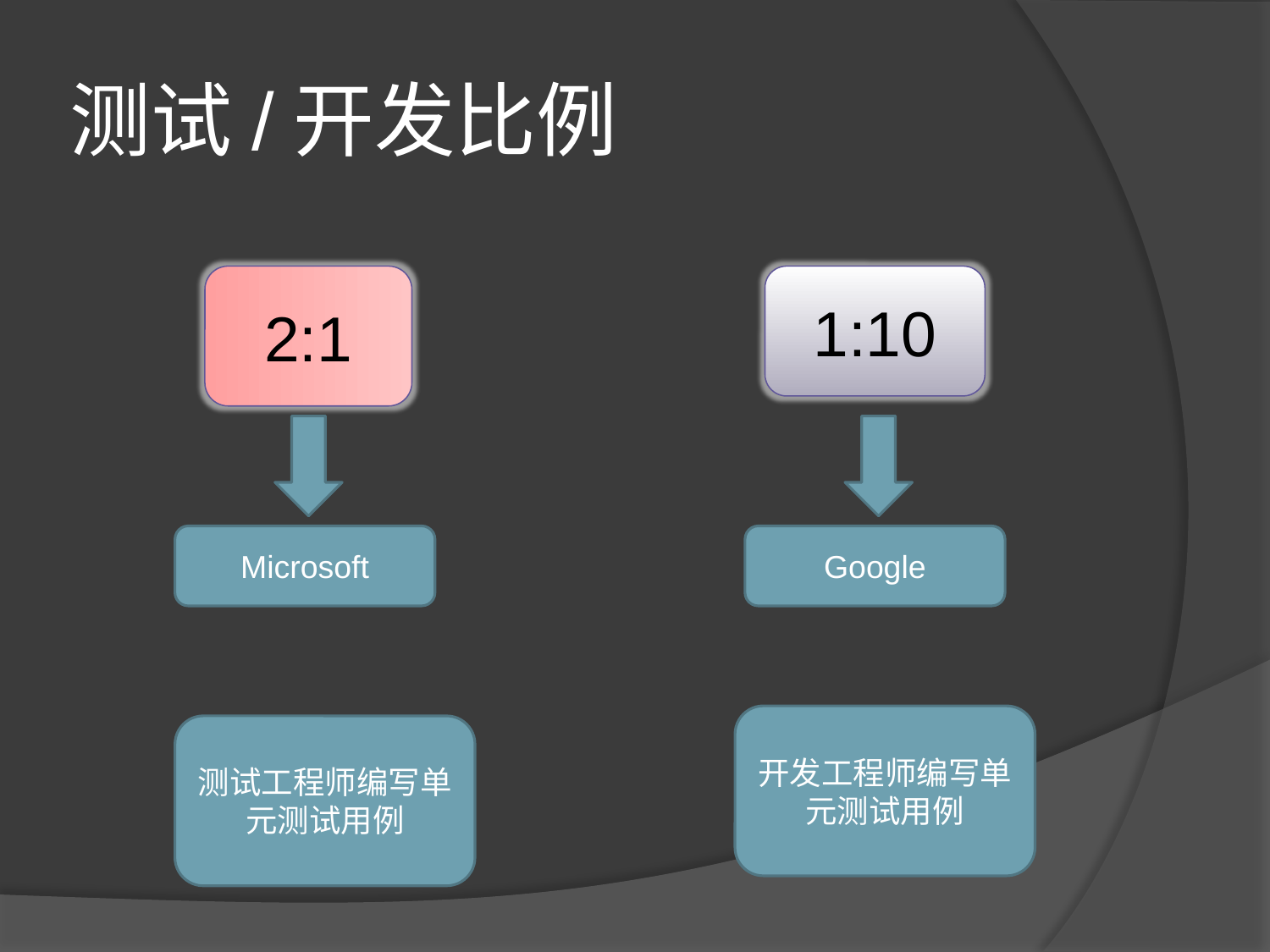

# 测试/开发比例
2:1
1:10

Microsoft
Google
开发工程师编写单元测试用例
测试工程师编写单元测试用例